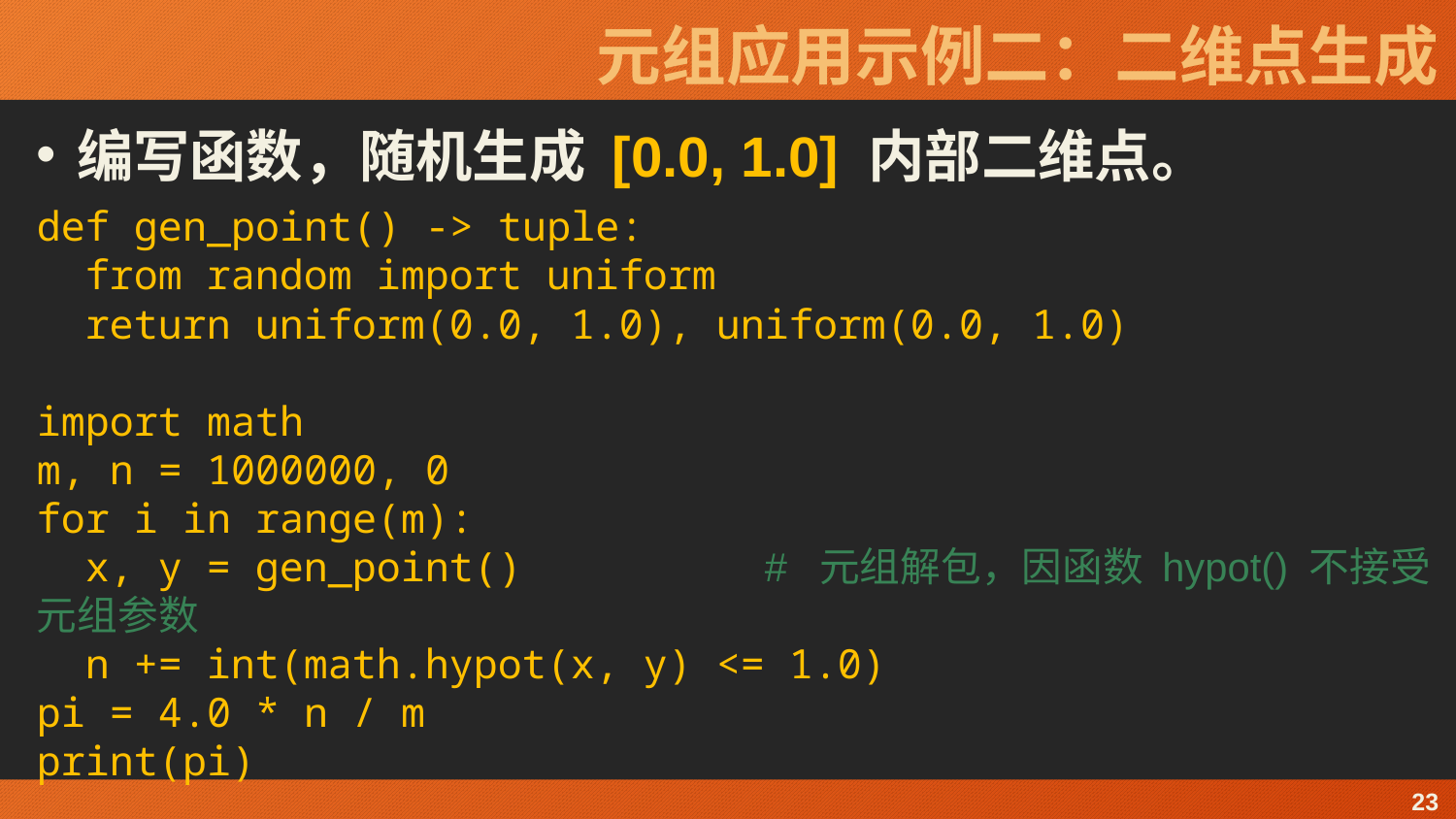

# 元组应用示例二：二维点生成
编写函数，随机生成 [0.0, 1.0] 内部二维点。
def gen_point() -> tuple:
  from random import uniform
  return uniform(0.0, 1.0), uniform(0.0, 1.0)

import math
m, n = 1000000, 0
for i in range(m):
  x, y = gen_point()		#  元组解包，因函数 hypot() 不接受元组参数
  n += int(math.hypot(x, y) <= 1.0)
pi = 4.0 * n / m
print(pi)
23